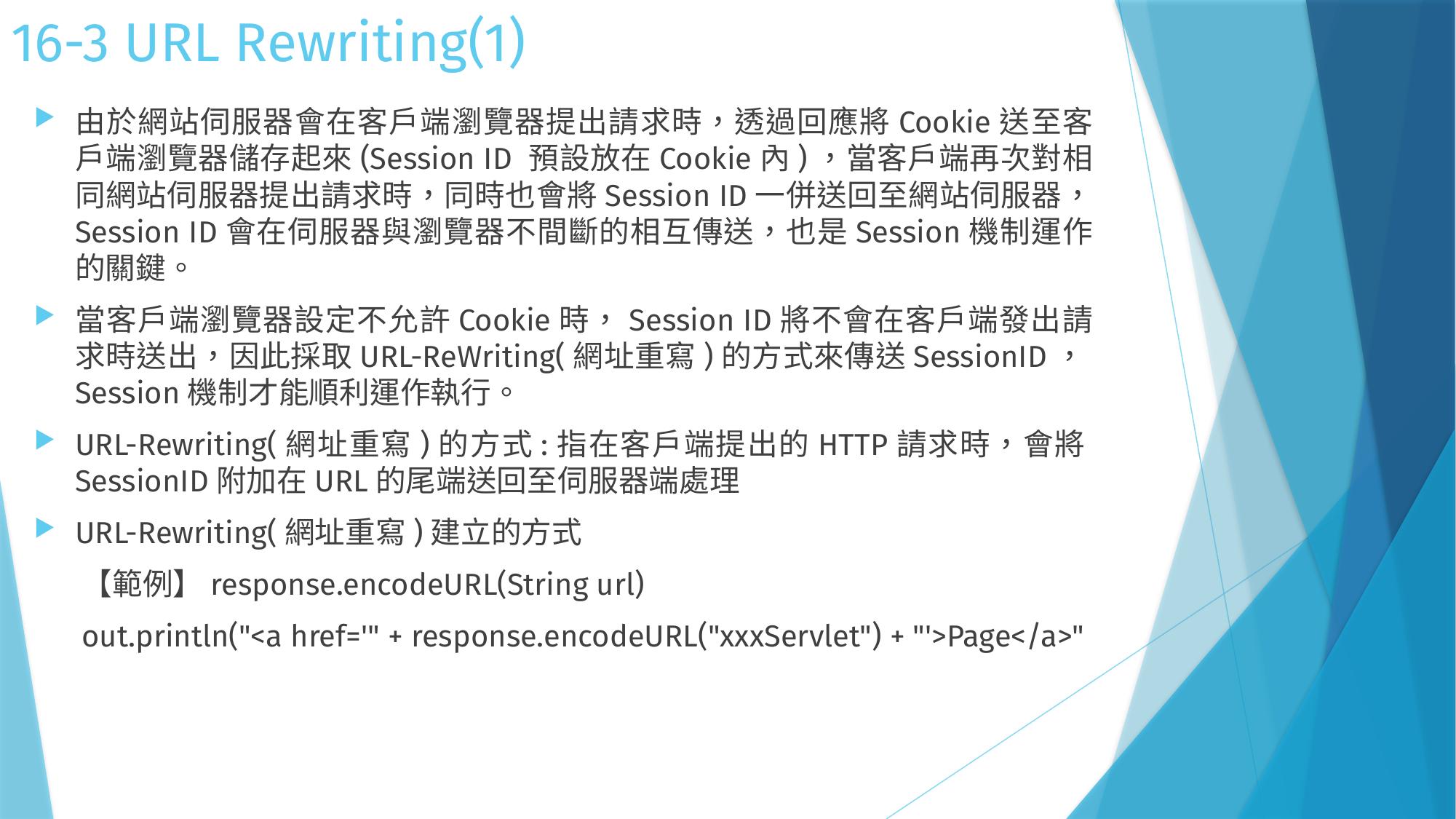

# 16-3 URL Rewriting(1)
由於網站伺服器會在客戶端瀏覽器提出請求時，透過回應將Cookie送至客戶端瀏覽器儲存起來(Session ID 預設放在Cookie內)，當客戶端再次對相同網站伺服器提出請求時，同時也會將Session ID一併送回至網站伺服器， Session ID會在伺服器與瀏覽器不間斷的相互傳送，也是Session機制運作的關鍵。
當客戶端瀏覽器設定不允許Cookie時，Session ID將不會在客戶端發出請求時送出，因此採取URL-ReWriting(網址重寫)的方式來傳送SessionID，Session機制才能順利運作執行。
URL-Rewriting(網址重寫)的方式:指在客戶端提出的HTTP請求時，會將SessionID附加在URL的尾端送回至伺服器端處理
URL-Rewriting(網址重寫)建立的方式
【範例】response.encodeURL(String url)
out.println("<a href='" + response.encodeURL("xxxServlet") + "'>Page</a>"